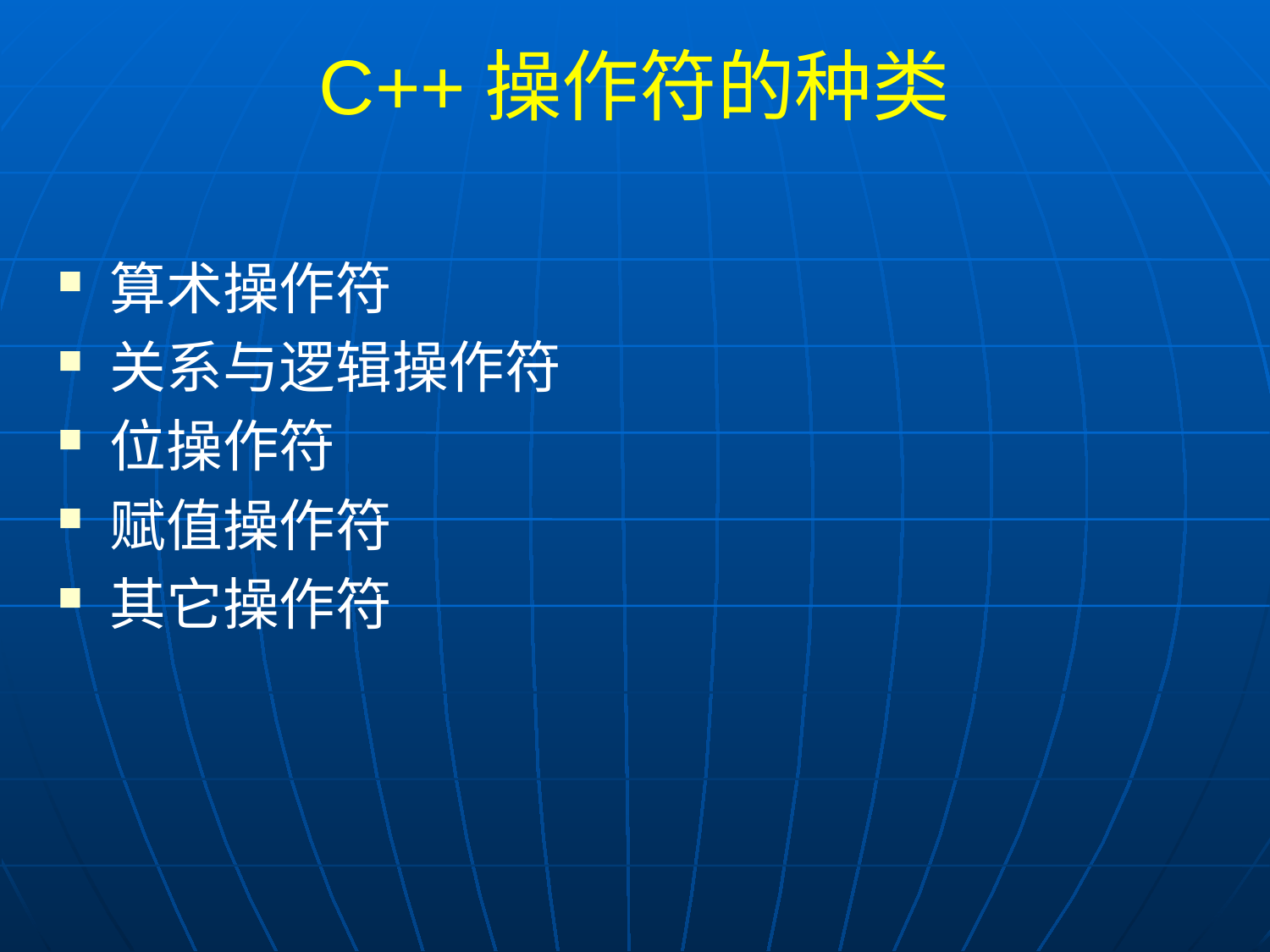

# C++操作符的种类
 算术操作符
 关系与逻辑操作符
 位操作符
 赋值操作符
 其它操作符